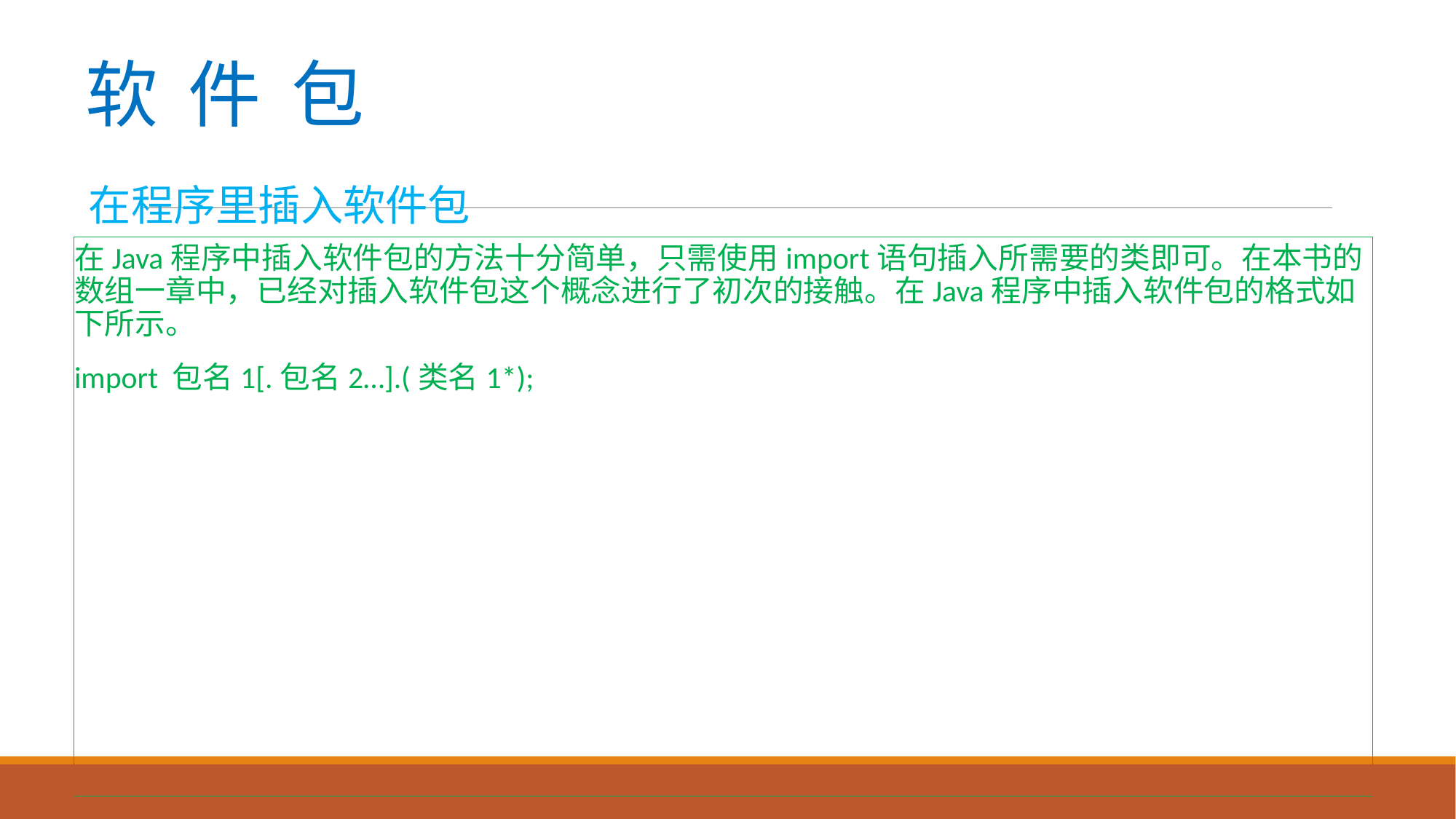

# 软  件  包
在程序里插入软件包
在Java程序中插入软件包的方法十分简单，只需使用import语句插入所需要的类即可。在本书的数组一章中，已经对插入软件包这个概念进行了初次的接触。在Java程序中插入软件包的格式如下所示。
import 包名1[.包名2…].(类名1*);